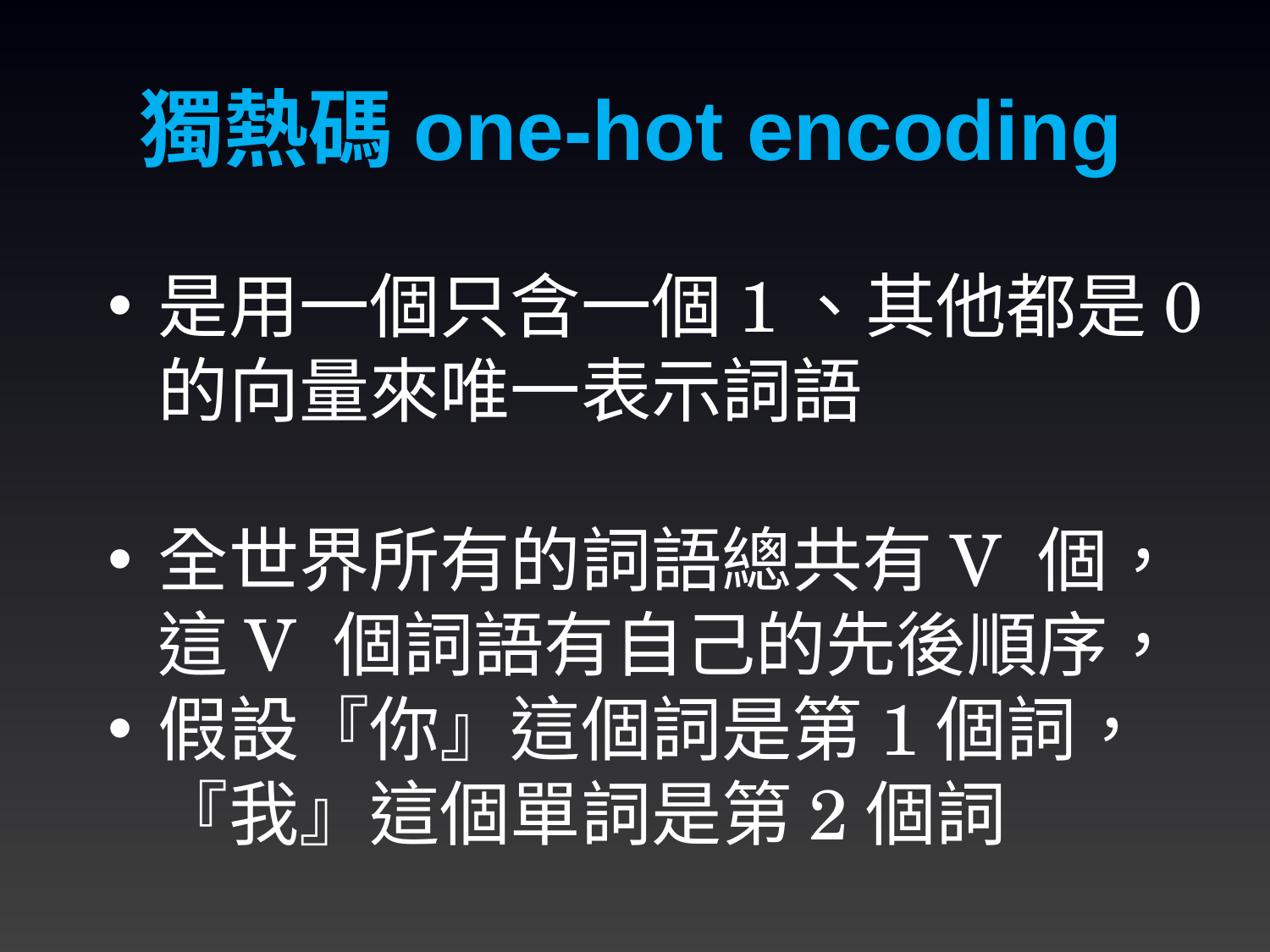

獨熱碼one-hot encoding
是用一個只含一個1、其他都是0 的向量來唯一表示詞語

全世界所有的詞語總共有V 個，這V 個詞語有自己的先後順序，
假設『你』這個詞是第1個詞，『我』這個單詞是第2個詞